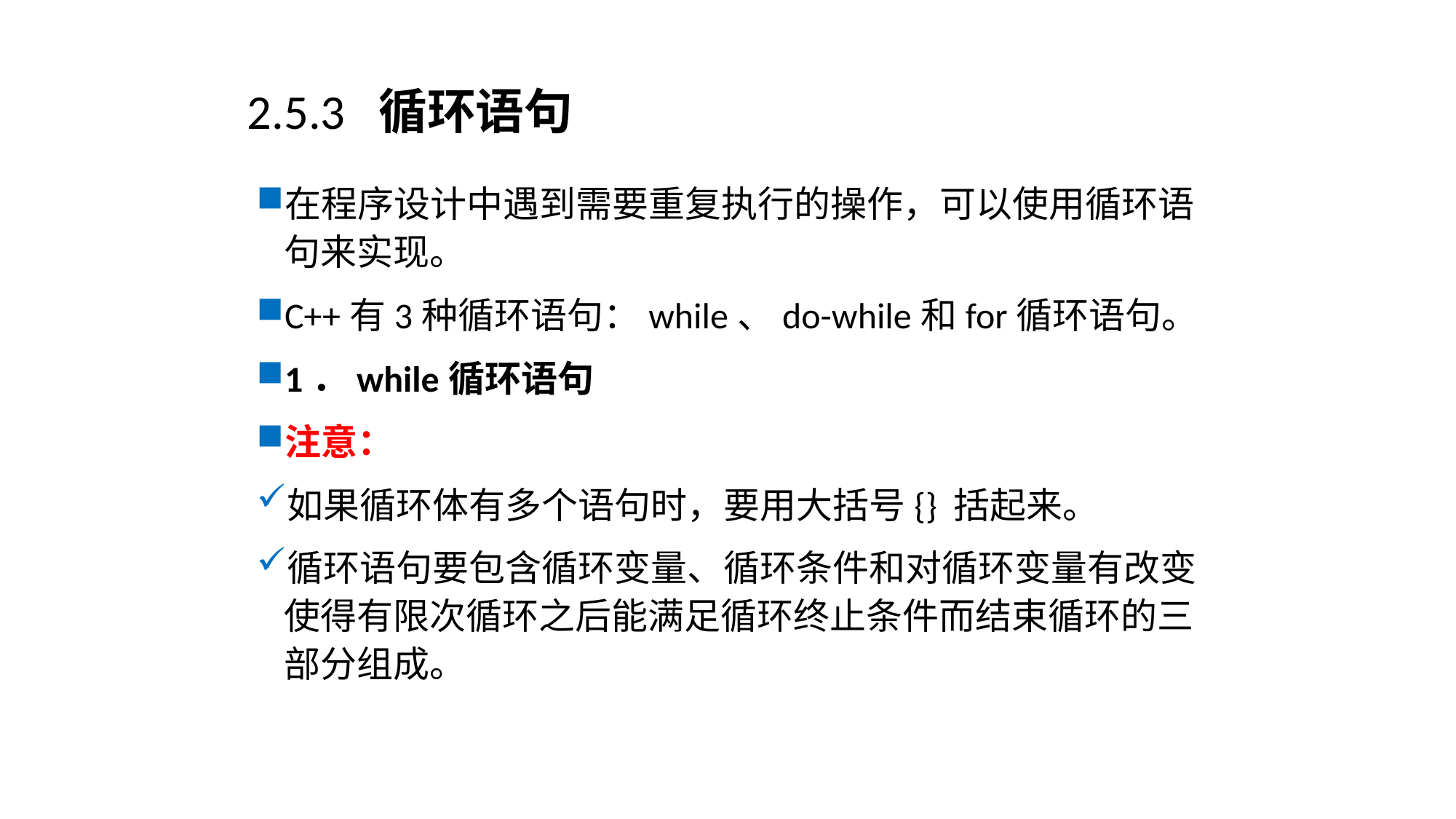

# 2.5.3  循环语句
在程序设计中遇到需要重复执行的操作，可以使用循环语句来实现。
C++有3种循环语句：while、do-while和for循环语句。
1．while循环语句
注意：
如果循环体有多个语句时，要用大括号{} 括起来。
循环语句要包含循环变量、循环条件和对循环变量有改变使得有限次循环之后能满足循环终止条件而结束循环的三部分组成。